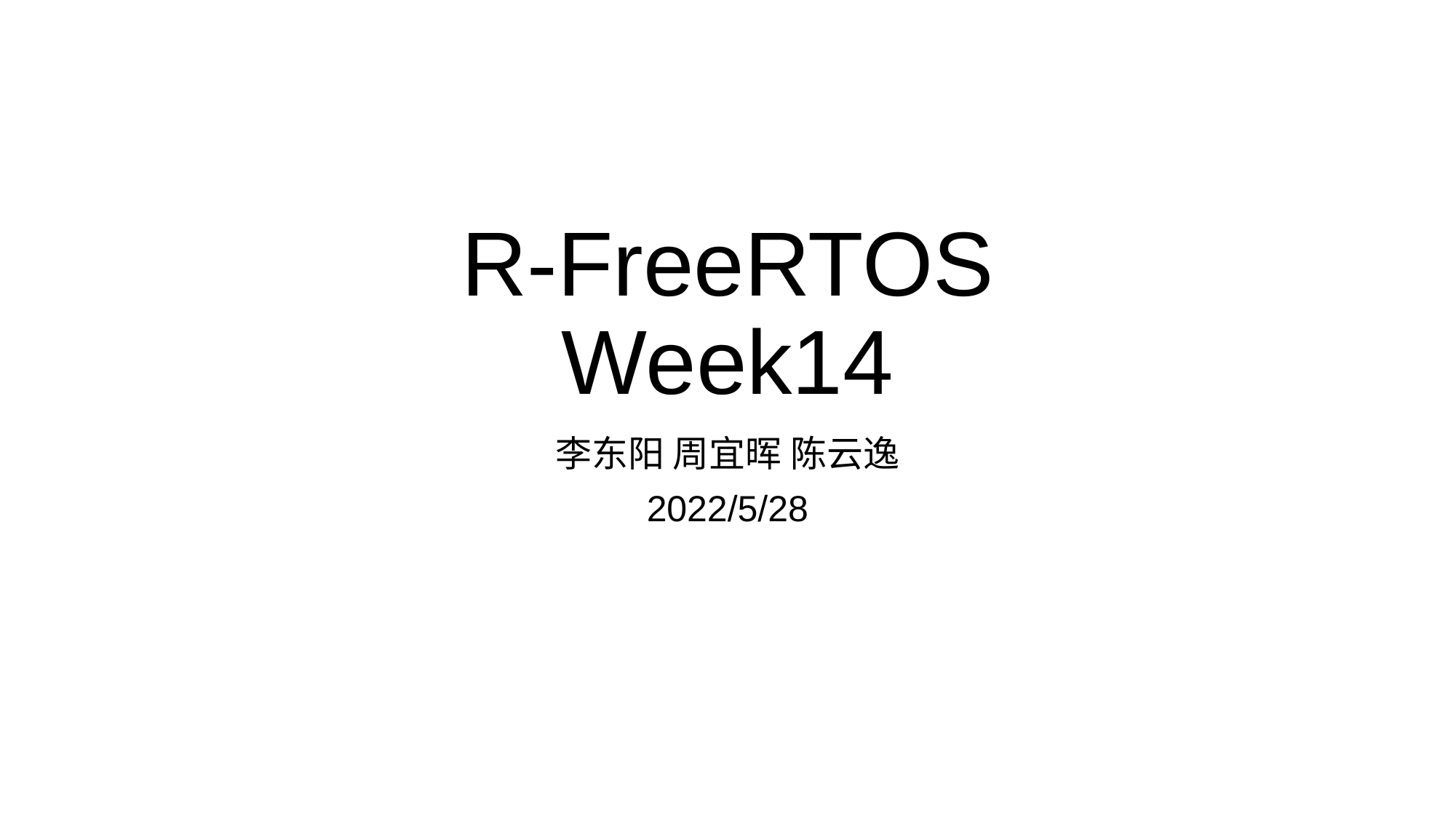

# R-FreeRTOS Week14
李东阳 周宜晖 陈云逸
2022/5/28